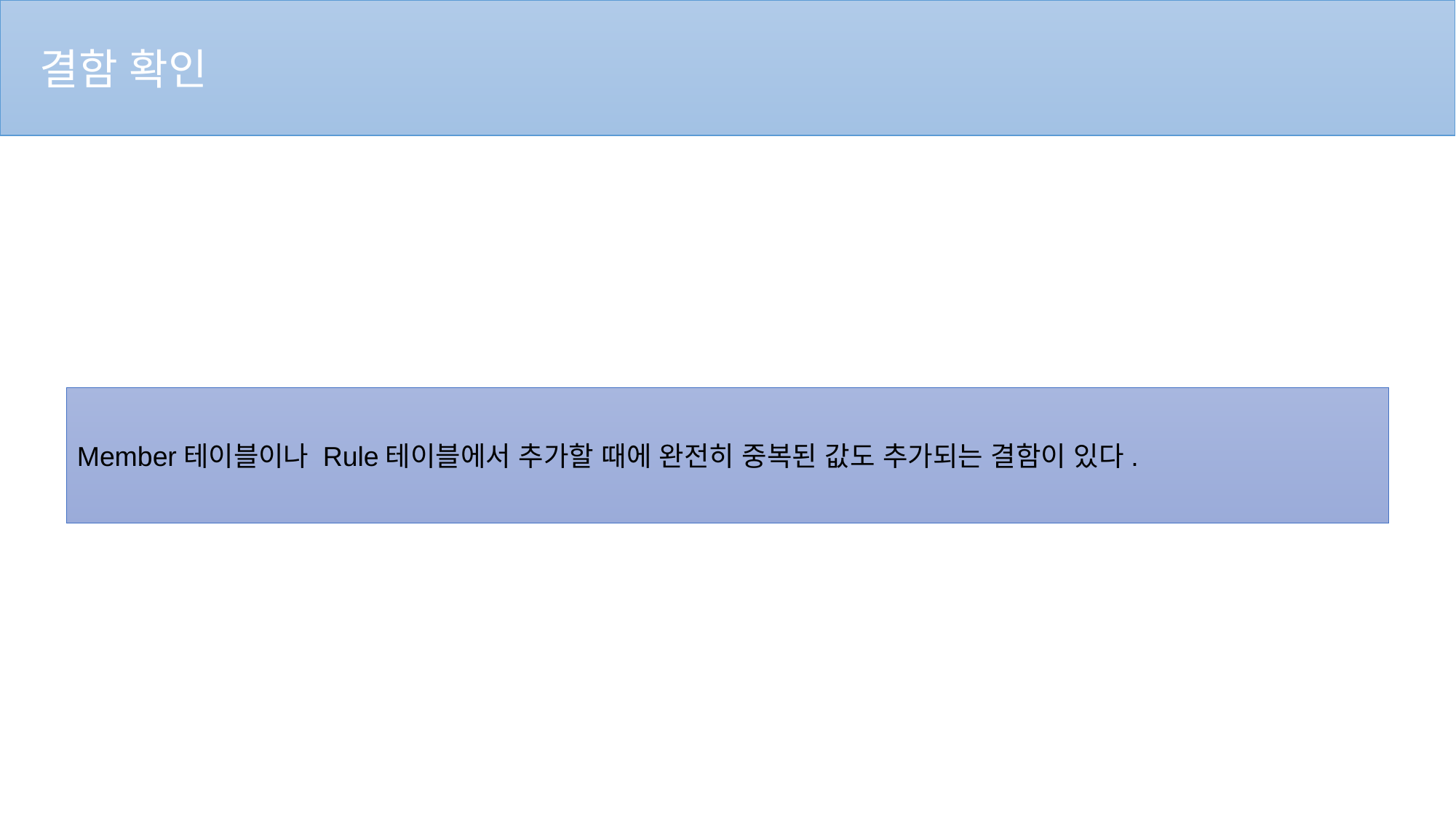

결함 확인
Member테이블이나 Rule테이블에서 추가할 때에 완전히 중복된 값도 추가되는 결함이 있다.